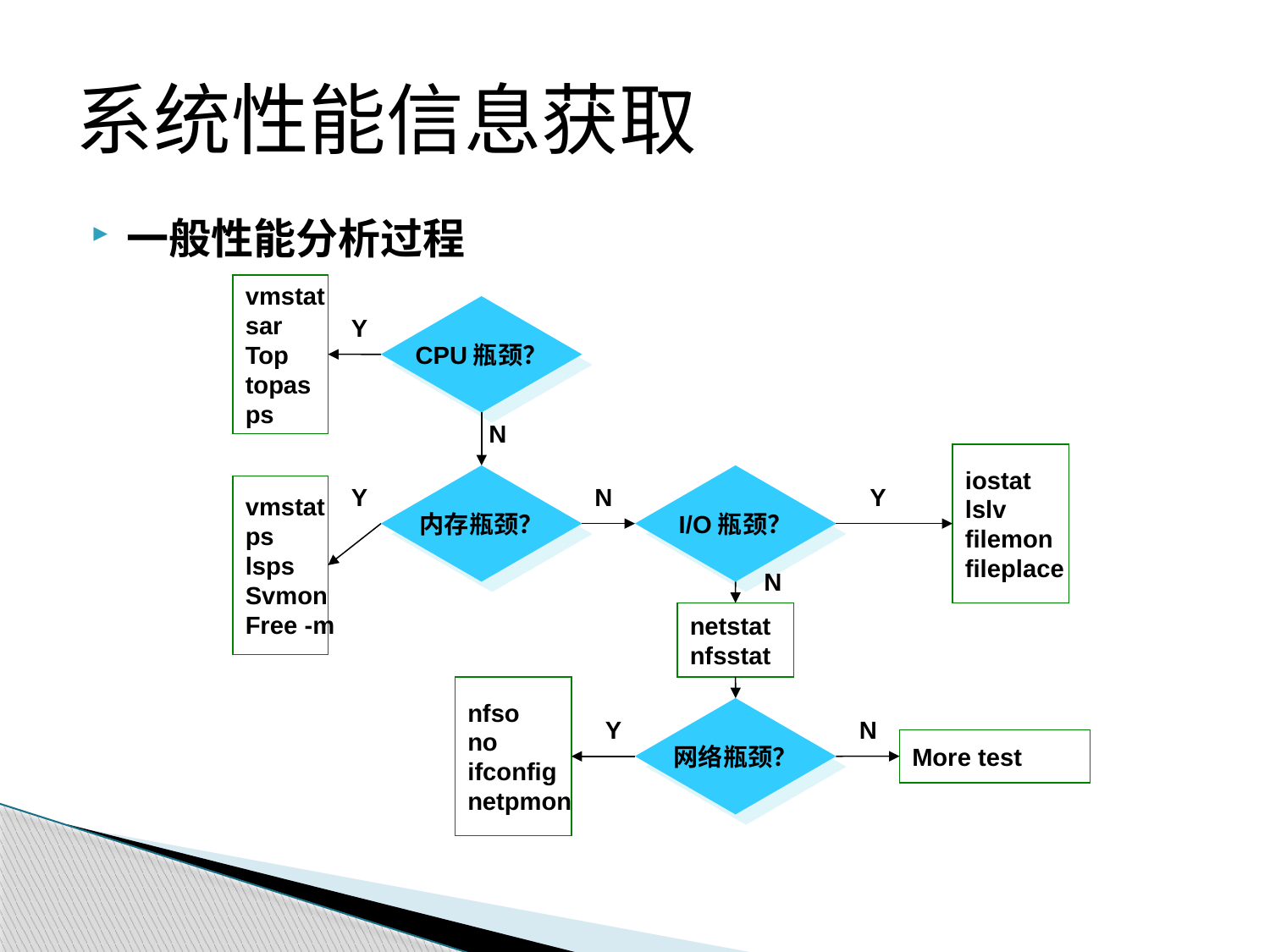

# 系统性能信息获取
一般性能分析过程
vmstat
sar
Top
topas
ps
CPU瓶颈？
Y
N
iostat
lslv
filemon
fileplace
内存瓶颈？
I/O瓶颈？
vmstat
ps
lsps
Svmon
Free -m
Y
N
Y
N
netstat
nfsstat
nfso
no
ifconfig
netpmon
网络瓶颈？
Y
N
More test